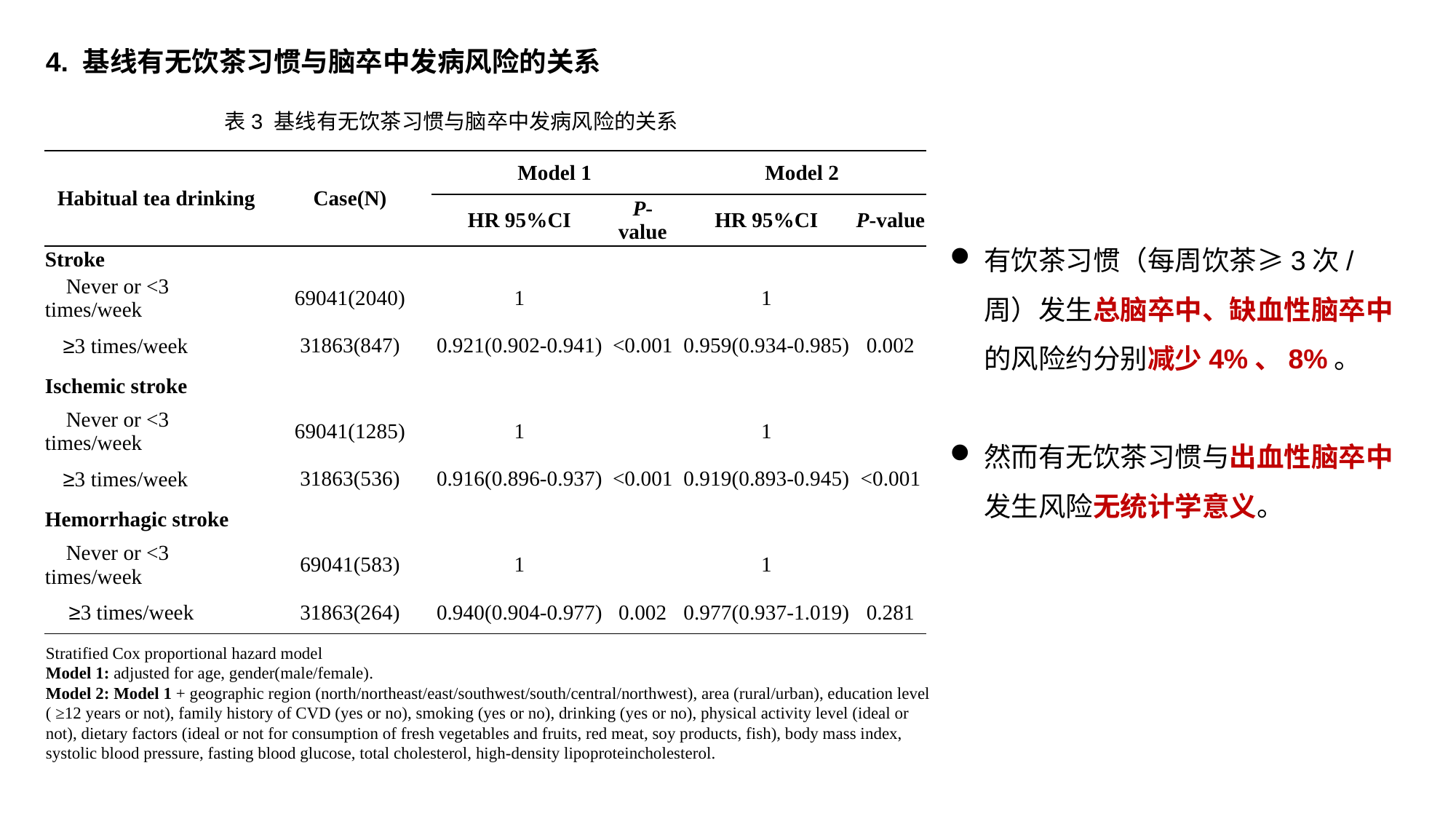

4. 基线有无饮茶习惯与脑卒中发病风险的关系
表3 基线有无饮茶习惯与脑卒中发病风险的关系
| Habitual tea drinking | Case(N) | Model 1 |  | Model 2 |  |
| --- | --- | --- | --- | --- | --- |
|  |  | HR 95%CI | P-value | HR 95%CI | P-value |
| Stroke |  |  |  |  |  |
| Never or <3 times/week | 69041(2040) | 1 |  | 1 |  |
| ≥3 times/week | 31863(847) | 0.921(0.902-0.941) | <0.001 | 0.959(0.934-0.985) | 0.002 |
| Ischemic stroke |  |  |  |  |  |
| Never or <3 times/week | 69041(1285) | 1 |  | 1 |  |
| ≥3 times/week | 31863(536) | 0.916(0.896-0.937) | <0.001 | 0.919(0.893-0.945) | <0.001 |
| Hemorrhagic stroke |  |  |  |  |  |
| Never or <3 times/week | 69041(583) | 1 |  | 1 |  |
| ≥3 times/week | 31863(264) | 0.940(0.904-0.977) | 0.002 | 0.977(0.937-1.019) | 0.281 |
有饮茶习惯（每周饮茶≥3次/周）发生总脑卒中、缺血性脑卒中的风险约分别减少4%、8%。

然而有无饮茶习惯与出血性脑卒中发生风险无统计学意义。
Stratified Cox proportional hazard model
Model 1: adjusted for age, gender(male/female).
Model 2: Model 1 + geographic region (north/northeast/east/southwest/south/central/northwest), area (rural/urban), education level ( ≥12 years or not), family history of CVD (yes or no), smoking (yes or no), drinking (yes or no), physical activity level (ideal or not), dietary factors (ideal or not for consumption of fresh vegetables and fruits, red meat, soy products, fish), body mass index, systolic blood pressure, fasting blood glucose, total cholesterol, high-density lipoproteincholesterol.